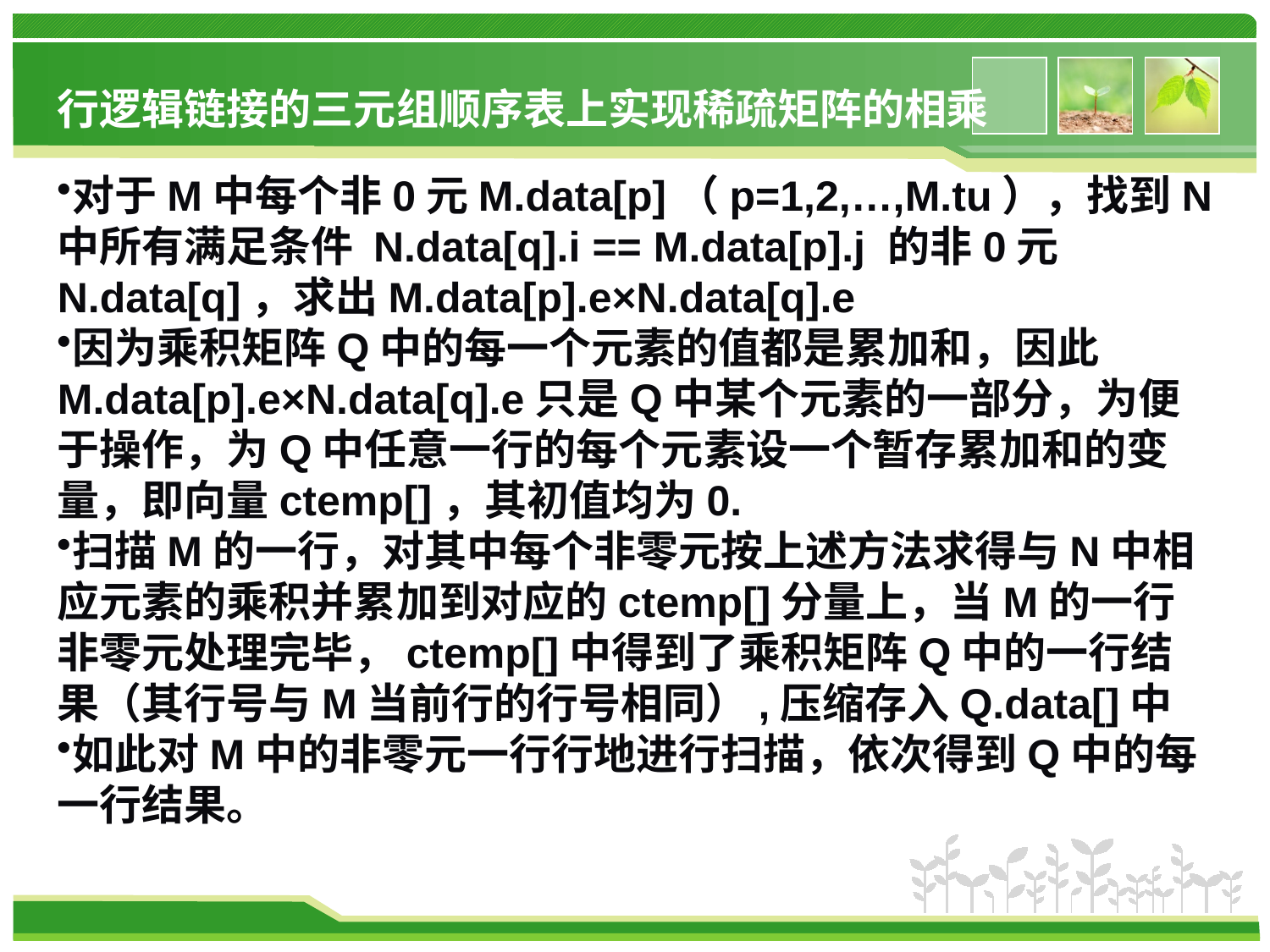

行逻辑链接的三元组顺序表上实现稀疏矩阵的相乘
对于M中每个非0元M.data[p]（p=1,2,…,M.tu），找到N中所有满足条件 N.data[q].i == M.data[p].j 的非0元N.data[q]，求出M.data[p].e×N.data[q].e
因为乘积矩阵Q中的每一个元素的值都是累加和，因此M.data[p].e×N.data[q].e只是Q中某个元素的一部分，为便于操作，为Q中任意一行的每个元素设一个暂存累加和的变量，即向量ctemp[]，其初值均为0.
扫描M的一行，对其中每个非零元按上述方法求得与N中相应元素的乘积并累加到对应的ctemp[]分量上，当M的一行非零元处理完毕，ctemp[]中得到了乘积矩阵Q中的一行结果（其行号与M当前行的行号相同）,压缩存入Q.data[]中
如此对M中的非零元一行行地进行扫描，依次得到Q中的每一行结果。